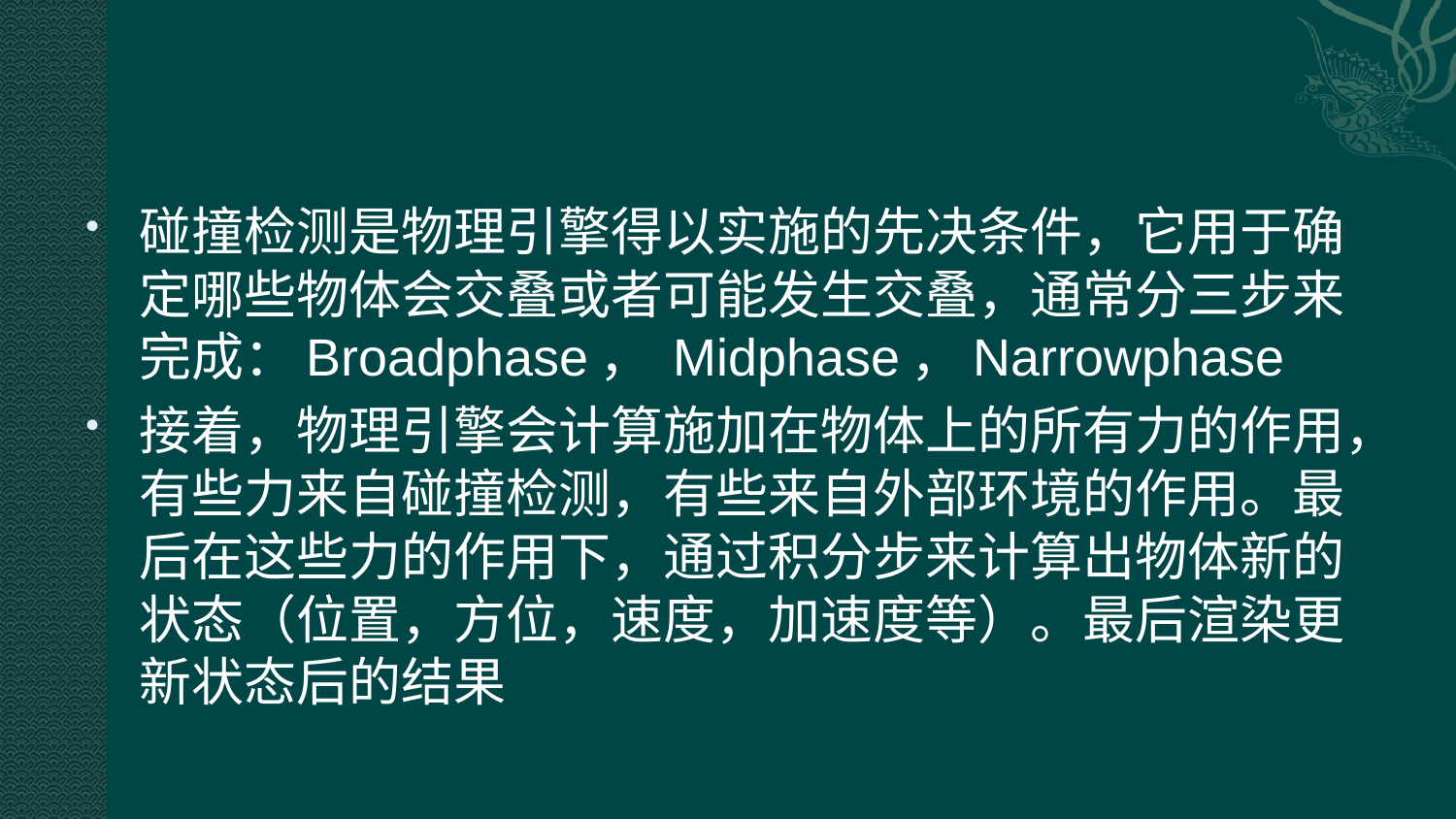

#
碰撞检测是物理引擎得以实施的先决条件，它用于确定哪些物体会交叠或者可能发生交叠，通常分三步来完成：Broadphase， Midphase，Narrowphase
接着，物理引擎会计算施加在物体上的所有力的作用，有些力来自碰撞检测，有些来自外部环境的作用。最后在这些力的作用下，通过积分步来计算出物体新的状态（位置，方位，速度，加速度等）。最后渲染更新状态后的结果